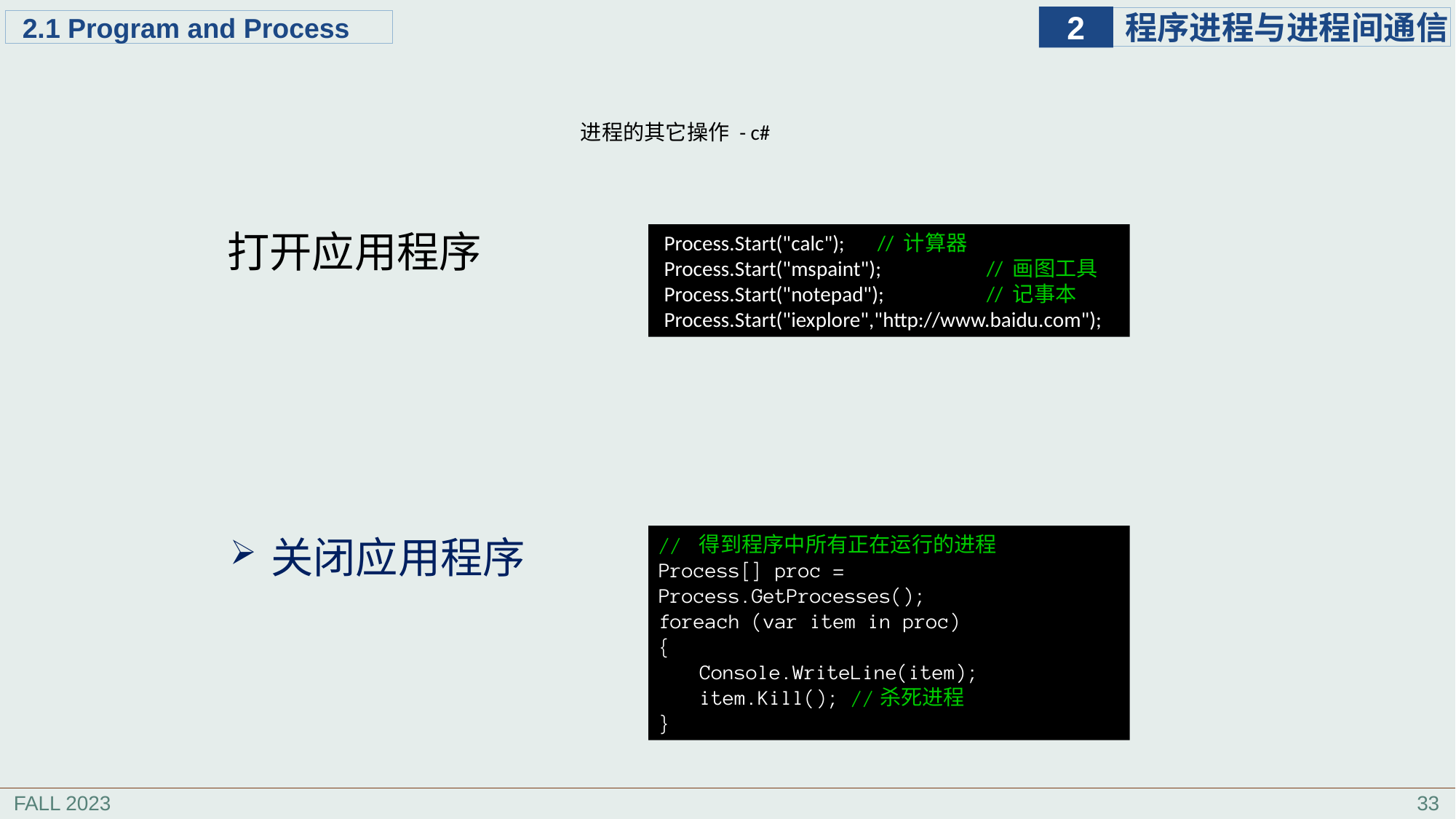

进程的其它操作 - c#
打开应用程序

 Process.Start("calc"); 	// 计算器
 Process.Start("mspaint");	// 画图工具
 Process.Start("notepad");	// 记事本
 Process.Start("iexplore","http://www.baidu.com");
关闭应用程序

// 得到程序中所有正在运行的进程
Process[] proc = Process.GetProcesses();
foreach (var item in proc)
{
Console.WriteLine(item);
item.Kill(); //杀死进程
}